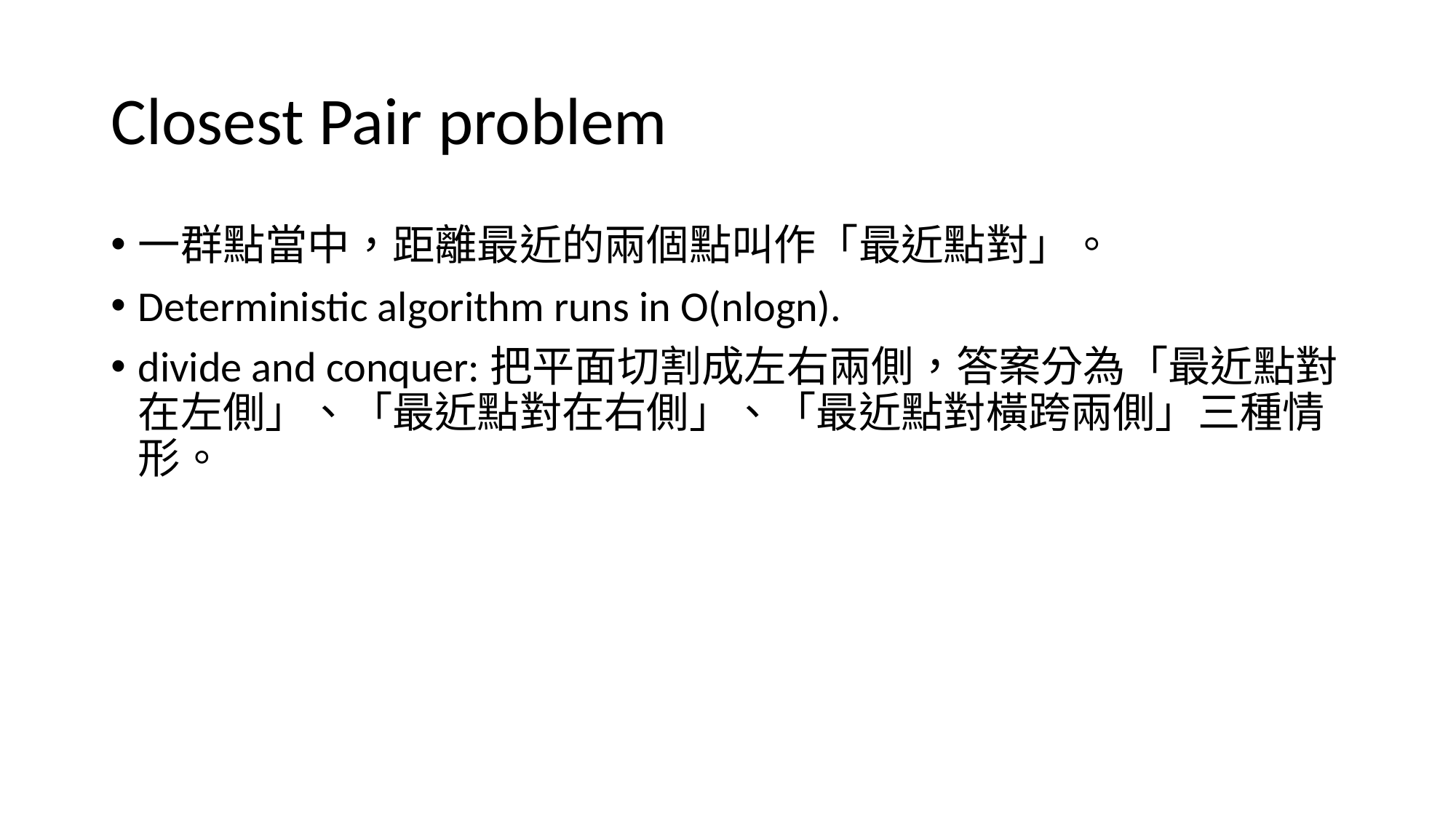

# Closest Pair problem
一群點當中，距離最近的兩個點叫作「最近點對」。
Deterministic algorithm runs in O(nlogn).
divide and conquer:把平面切割成左右兩側，答案分為「最近點對在左側」、「最近點對在右側」、「最近點對橫跨兩側」三種情形。